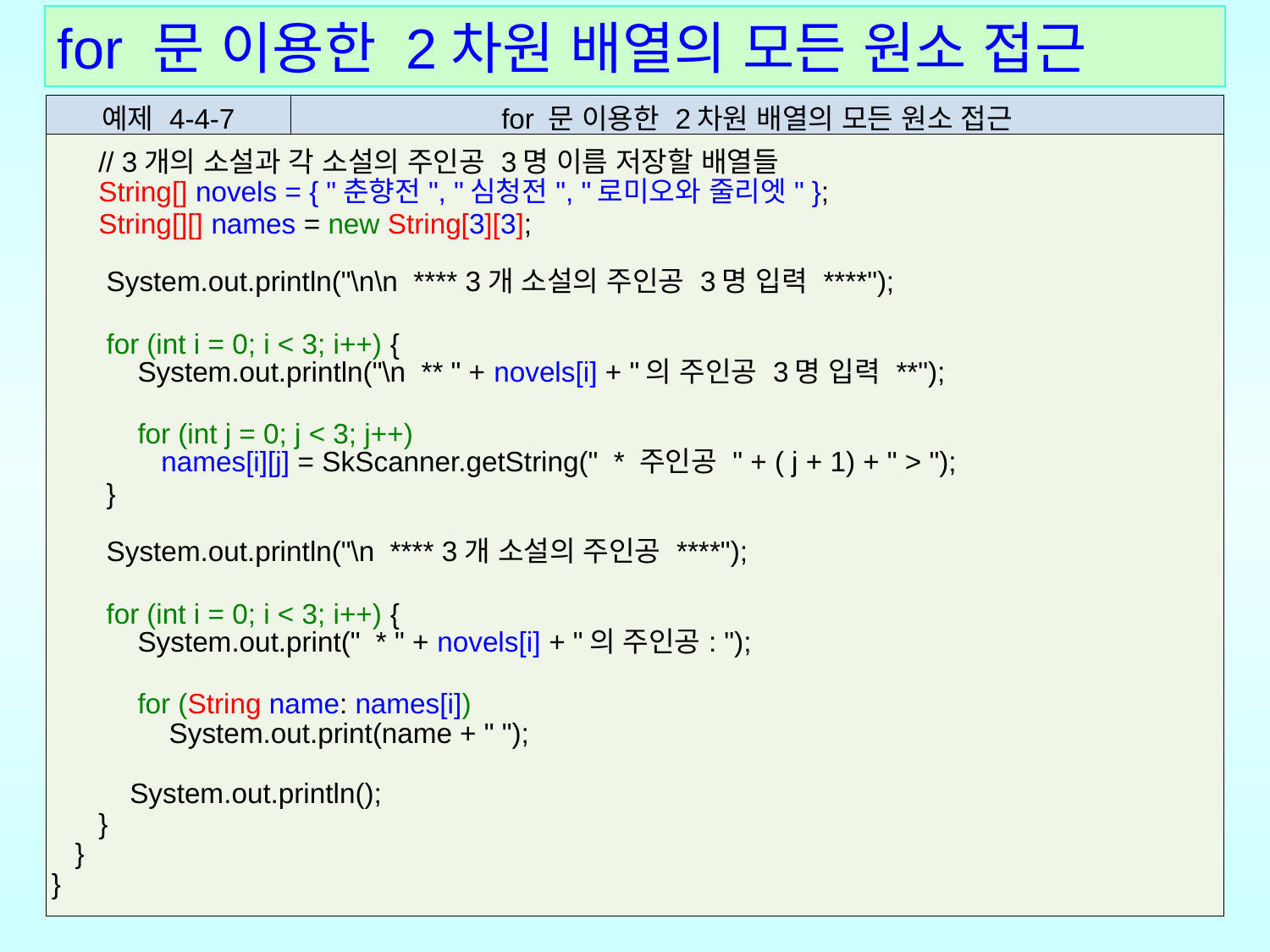

for 문 이용한 2차원 배열의 모든 원소 접근
| 예제 4-4-7 | for 문 이용한 2차원 배열의 모든 원소 접근 |
| --- | --- |
| // 3개의 소설과 각 소설의 주인공 3명 이름 저장할 배열들 String[] novels = { "춘향전", "심청전", "로미오와 줄리엣" }; String[][] names = new String[3][3]; System.out.println("\n\n \*\*\*\* 3개 소설의 주인공 3명 입력 \*\*\*\*"); for (int i = 0; i < 3; i++) { System.out.println("\n \*\* " + novels[i] + "의 주인공 3명 입력 \*\*"); for (int j = 0; j < 3; j++) names[i][j] = SkScanner.getString(" \* 주인공 " + ( j + 1) + " > "); } System.out.println("\n \*\*\*\* 3개 소설의 주인공 \*\*\*\*"); for (int i = 0; i < 3; i++) { System.out.print(" \* " + novels[i] + "의 주인공: "); for (String name: names[i]) System.out.print(name + " "); System.out.println(); } } } |  |